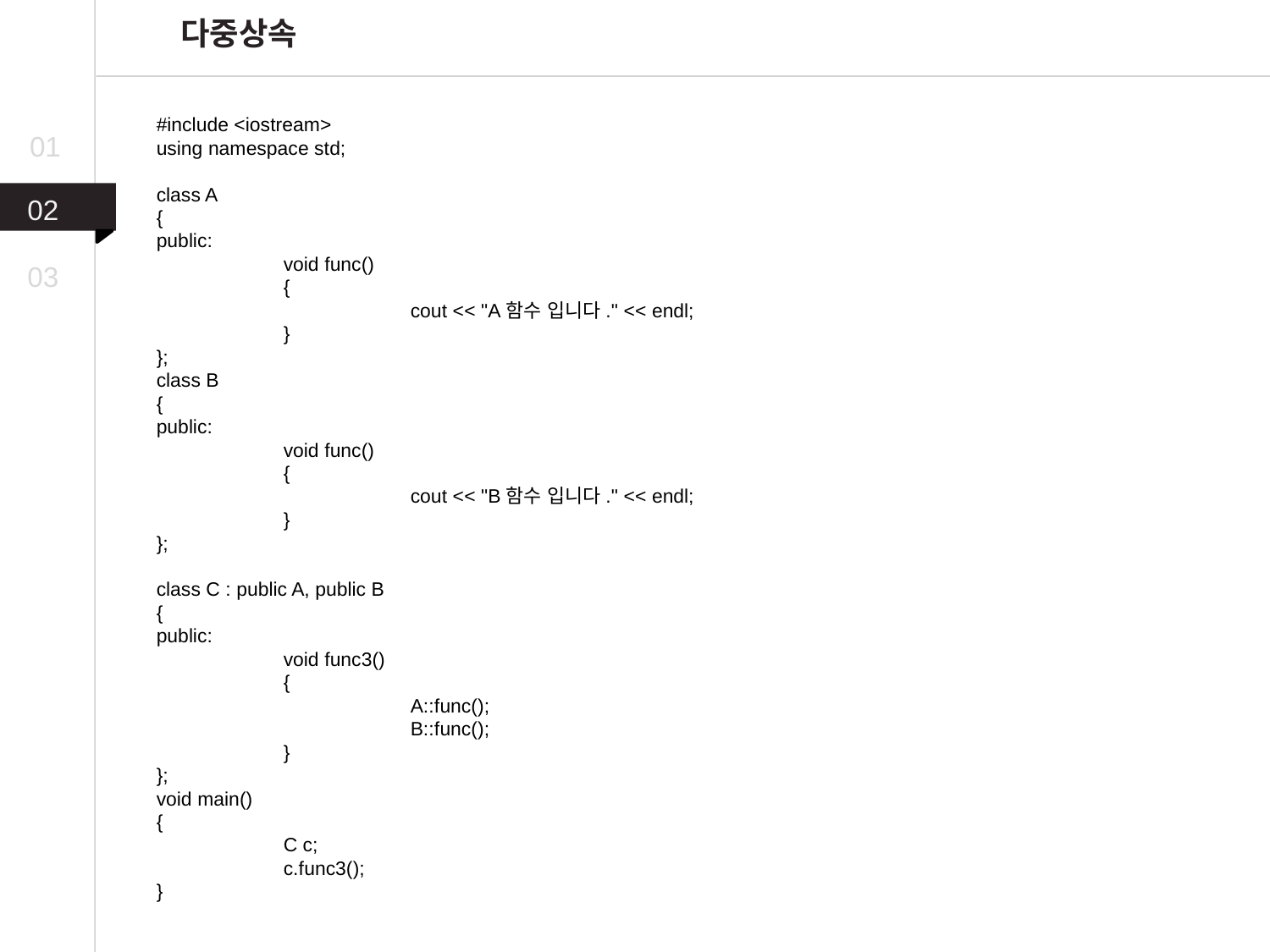

다중상속
#include <iostream>
using namespace std;

class A
{
public:
	void func()
	{
		cout << "A함수 입니다." << endl;
	}
};
class B
{
public:
	void func()
	{
		cout << "B함수 입니다." << endl;
	}
};

class C : public A, public B
{
public:
	void func3()
	{
		A::func();
		B::func();
	}
};
void main()
{
	C c;
	c.func3();
}
01

02

03